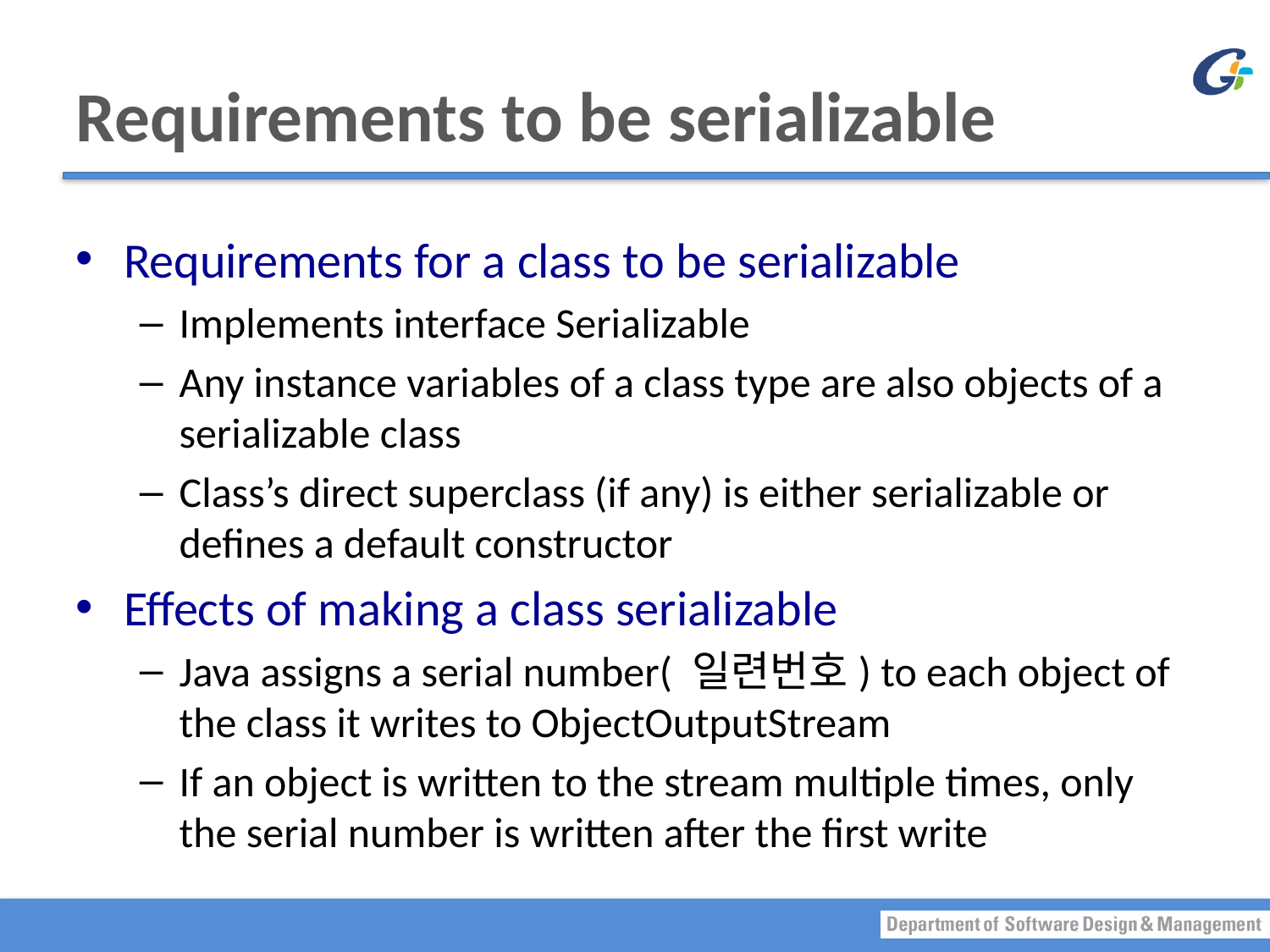

# Requirements to be serializable
Requirements for a class to be serializable
Implements interface Serializable
Any instance variables of a class type are also objects of a serializable class
Class’s direct superclass (if any) is either serializable or defines a default constructor
Effects of making a class serializable
Java assigns a serial number( 일련번호) to each object of the class it writes to ObjectOutputStream
If an object is written to the stream multiple times, only the serial number is written after the first write